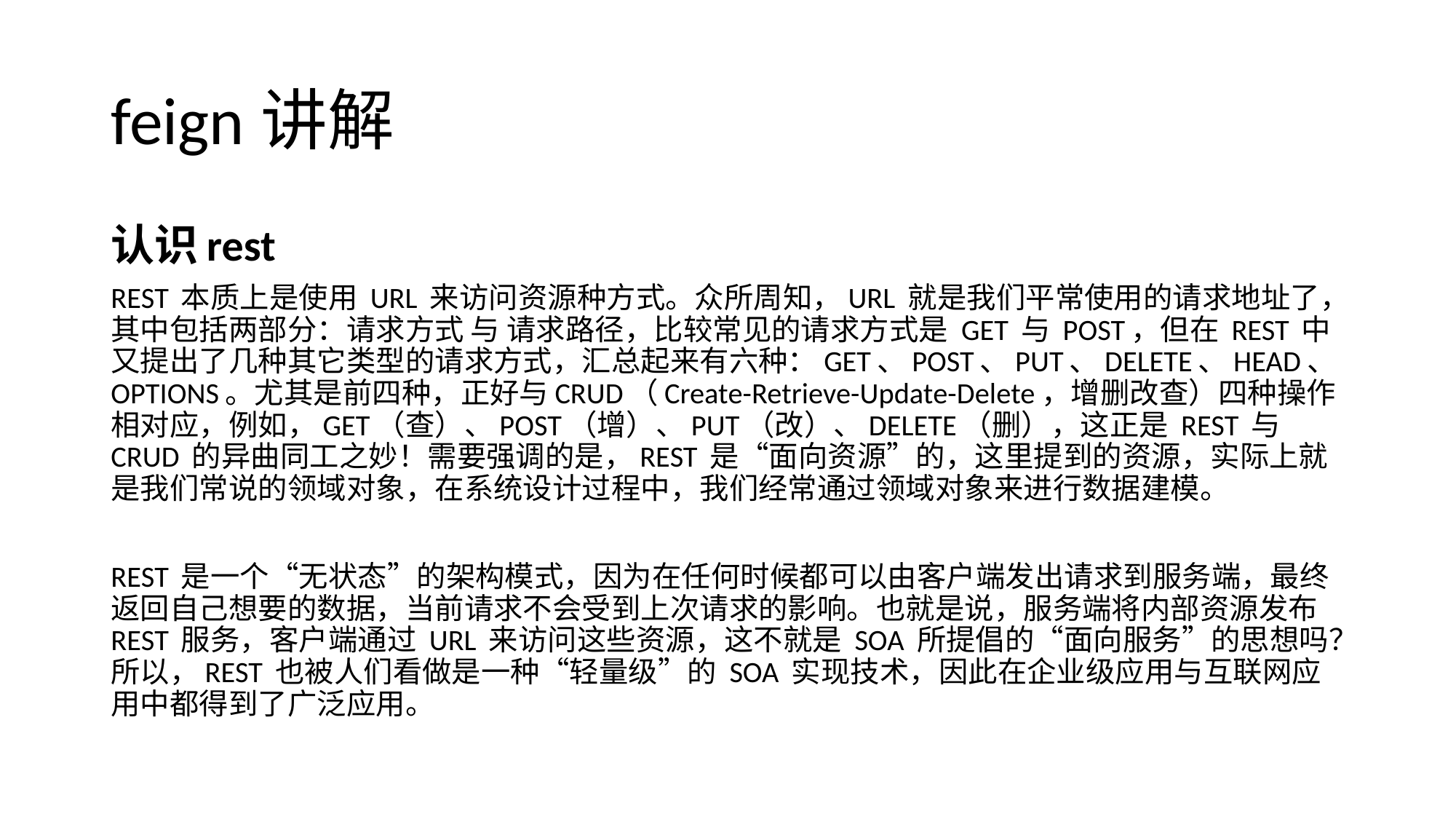

# feign讲解
认识rest
REST 本质上是使用 URL 来访问资源种方式。众所周知，URL 就是我们平常使用的请求地址了，其中包括两部分：请求方式 与 请求路径，比较常见的请求方式是 GET 与 POST，但在 REST 中又提出了几种其它类型的请求方式，汇总起来有六种：GET、POST、PUT、DELETE、HEAD、OPTIONS。尤其是前四种，正好与CRUD（Create-Retrieve-Update-Delete，增删改查）四种操作相对应，例如，GET（查）、POST（增）、PUT（改）、DELETE（删），这正是 REST 与 CRUD 的异曲同工之妙！需要强调的是，REST 是“面向资源”的，这里提到的资源，实际上就是我们常说的领域对象，在系统设计过程中，我们经常通过领域对象来进行数据建模。

REST 是一个“无状态”的架构模式，因为在任何时候都可以由客户端发出请求到服务端，最终返回自己想要的数据，当前请求不会受到上次请求的影响。也就是说，服务端将内部资源发布 REST 服务，客户端通过 URL 来访问这些资源，这不就是 SOA 所提倡的“面向服务”的思想吗？所以，REST 也被人们看做是一种“轻量级”的 SOA 实现技术，因此在企业级应用与互联网应用中都得到了广泛应用。